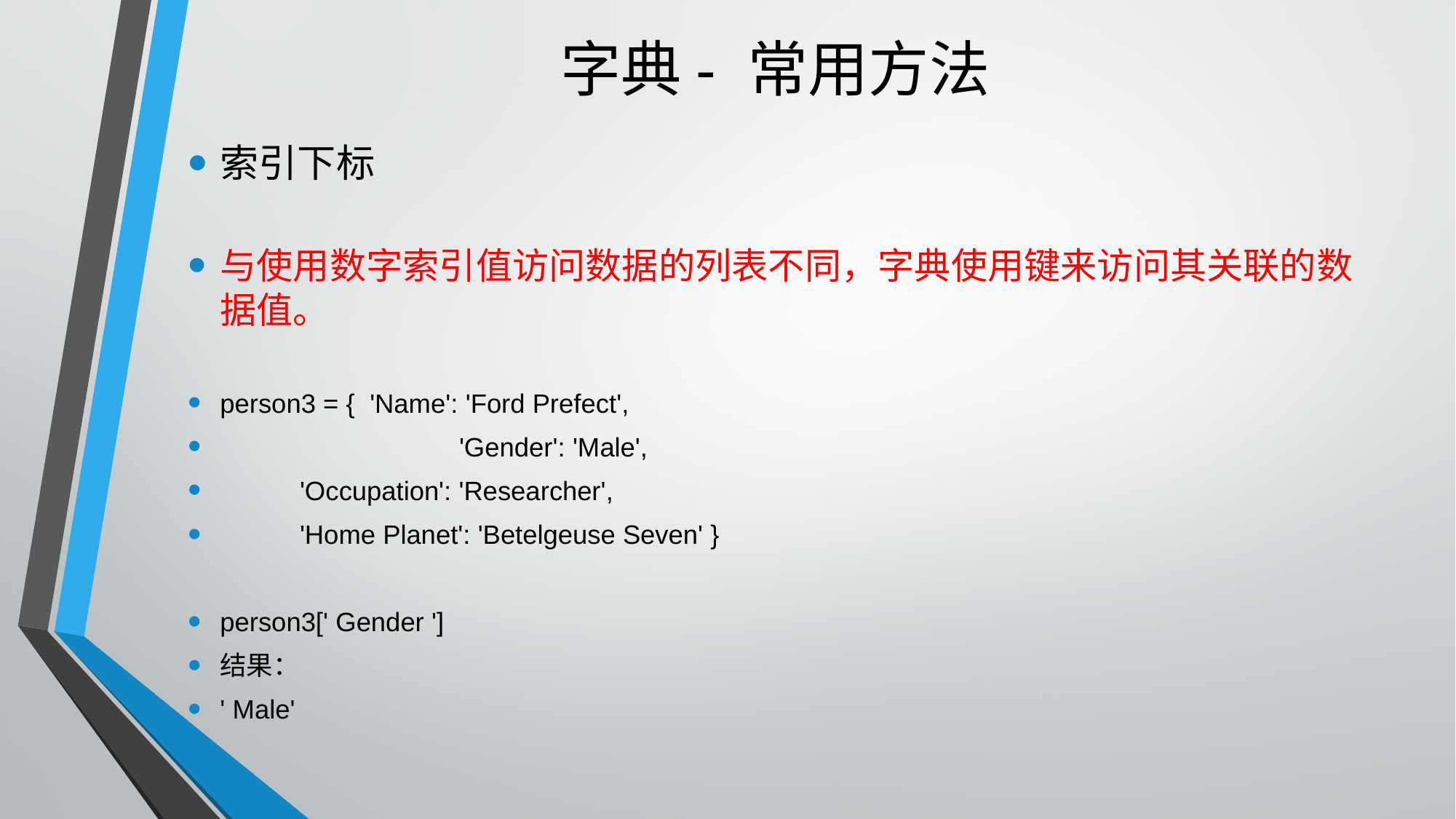

# 字典- 常用方法
索引下标

与使用数字索引值访问数据的列表不同，字典使用键来访问其关联的数据值。

person3 = {  'Name': 'Ford Prefect',
	                	'Gender': 'Male',
			'Occupation': 'Researcher',
			'Home Planet': 'Betelgeuse Seven' }

person3[' Gender ']
结果：
' Male'